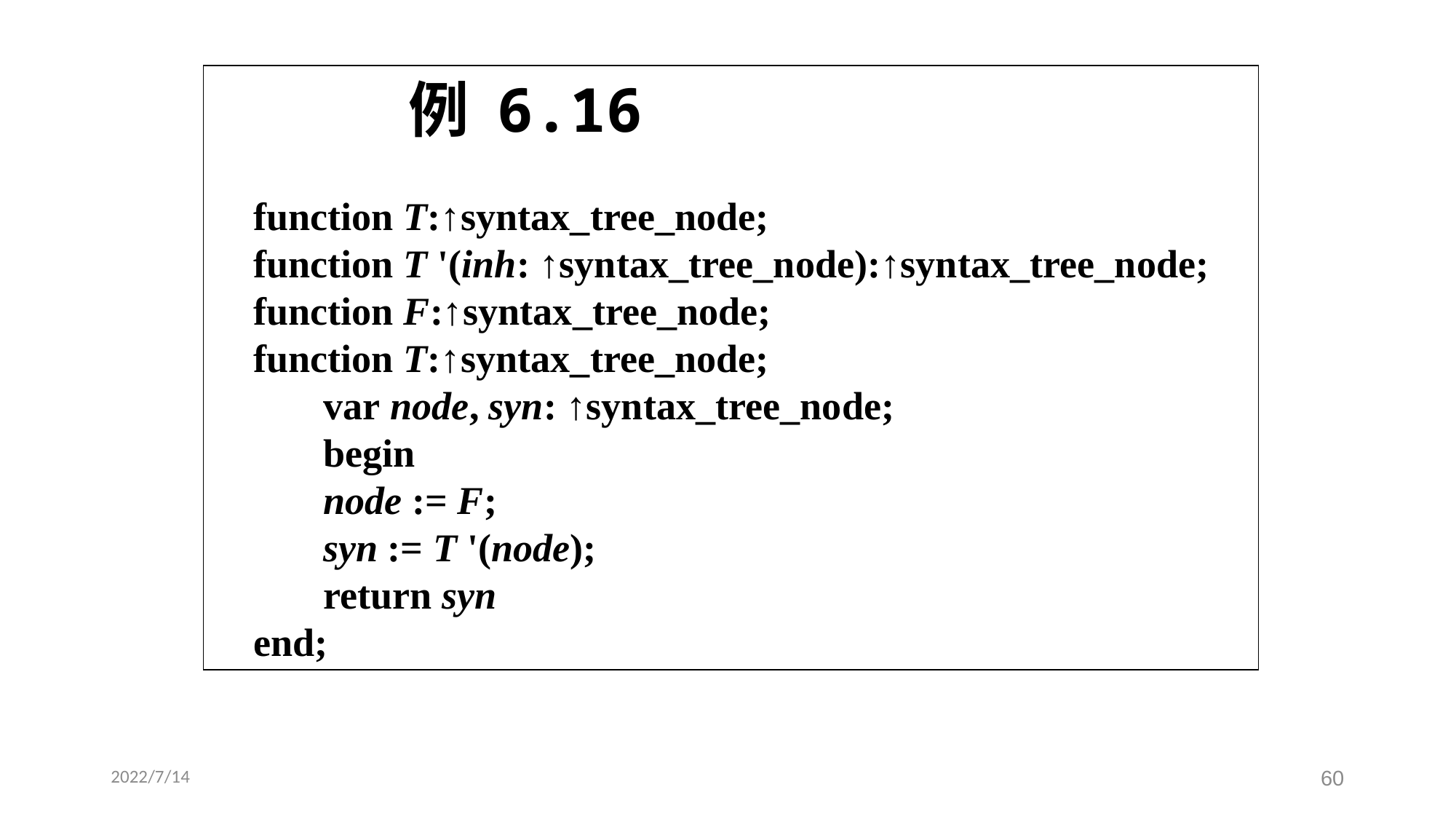

例 6.16

    function T:↑syntax_tree_node;
    function T '(inh: ↑syntax_tree_node):↑syntax_tree_node;
    function F:↑syntax_tree_node;
    function T:↑syntax_tree_node;
	var node, syn: ↑syntax_tree_node;
	begin
	node := F;
	syn := T '(node);
	return syn
    end;
2022/7/14
60